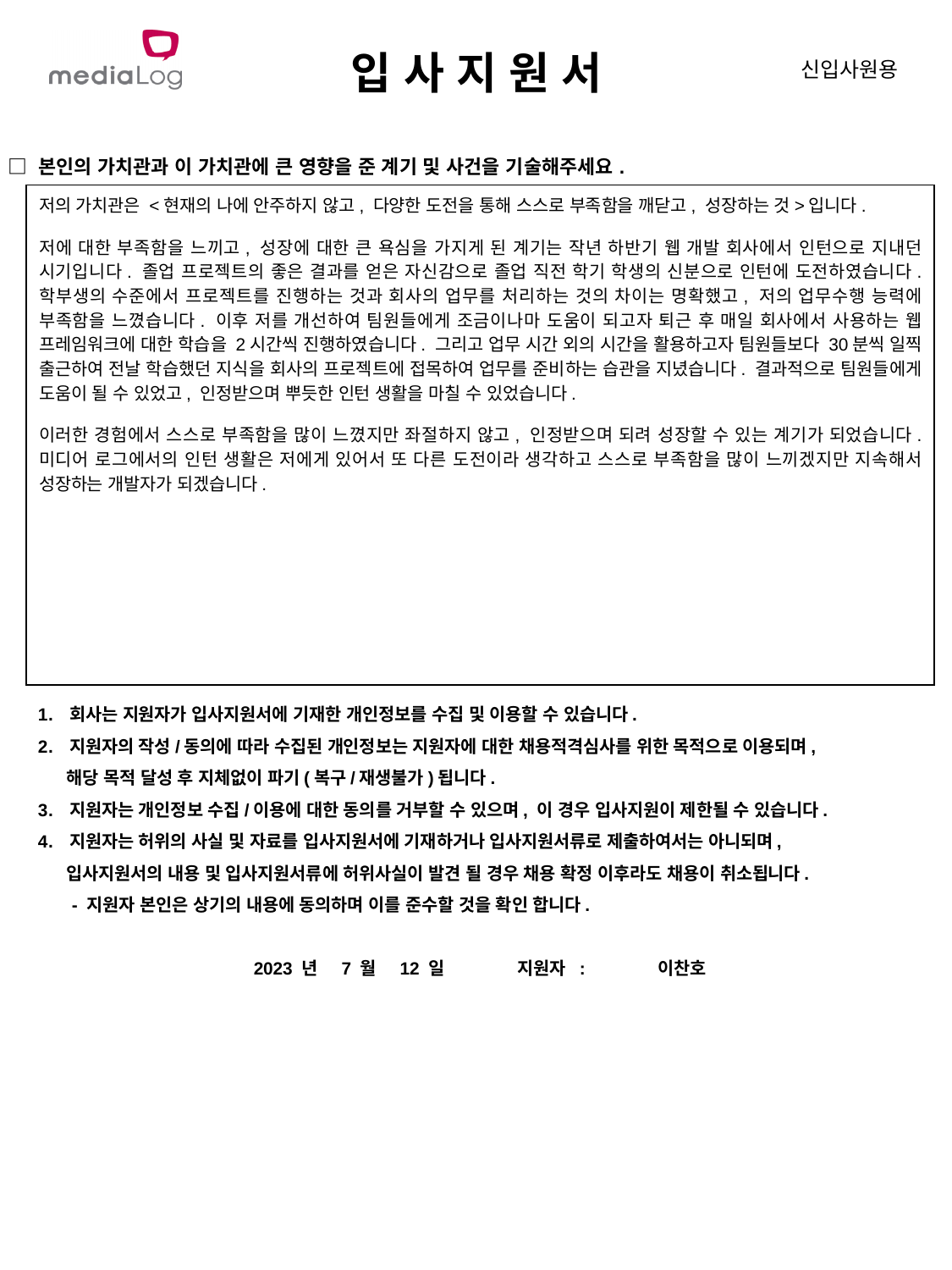

입 사 지 원 서
신입사원용
□ 본인의 가치관과 이 가치관에 큰 영향을 준 계기 및 사건을 기술해주세요.
저의 가치관은 <현재의 나에 안주하지 않고, 다양한 도전을 통해 스스로 부족함을 깨닫고, 성장하는 것>입니다.
저에 대한 부족함을 느끼고, 성장에 대한 큰 욕심을 가지게 된 계기는 작년 하반기 웹 개발 회사에서 인턴으로 지내던 시기입니다. 졸업 프로젝트의 좋은 결과를 얻은 자신감으로 졸업 직전 학기 학생의 신분으로 인턴에 도전하였습니다. 학부생의 수준에서 프로젝트를 진행하는 것과 회사의 업무를 처리하는 것의 차이는 명확했고, 저의 업무수행 능력에 부족함을 느꼈습니다. 이후 저를 개선하여 팀원들에게 조금이나마 도움이 되고자 퇴근 후 매일 회사에서 사용하는 웹 프레임워크에 대한 학습을 2시간씩 진행하였습니다. 그리고 업무 시간 외의 시간을 활용하고자 팀원들보다 30분씩 일찍 출근하여 전날 학습했던 지식을 회사의 프로젝트에 접목하여 업무를 준비하는 습관을 지녔습니다. 결과적으로 팀원들에게 도움이 될 수 있었고, 인정받으며 뿌듯한 인턴 생활을 마칠 수 있었습니다.
이러한 경험에서 스스로 부족함을 많이 느꼈지만 좌절하지 않고, 인정받으며 되려 성장할 수 있는 계기가 되었습니다. 미디어 로그에서의 인턴 생활은 저에게 있어서 또 다른 도전이라 생각하고 스스로 부족함을 많이 느끼겠지만 지속해서 성장하는 개발자가 되겠습니다.

회사는 지원자가 입사지원서에 기재한 개인정보를 수집 및 이용할 수 있습니다.
지원자의 작성/동의에 따라 수집된 개인정보는 지원자에 대한 채용적격심사를 위한 목적으로 이용되며,
     해당 목적 달성 후 지체없이 파기(복구/재생불가)됩니다.
지원자는 개인정보 수집/이용에 대한 동의를 거부할 수 있으며, 이 경우 입사지원이 제한될 수 있습니다.
지원자는 허위의 사실 및 자료를 입사지원서에 기재하거나 입사지원서류로 제출하여서는 아니되며,
     입사지원서의 내용 및 입사지원서류에 허위사실이 발견 될 경우 채용 확정 이후라도 채용이 취소됩니다.
       - 지원자 본인은 상기의 내용에 동의하며 이를 준수할 것을 확인 합니다.

2023 년    7 월    12 일               지원자  :              이찬호